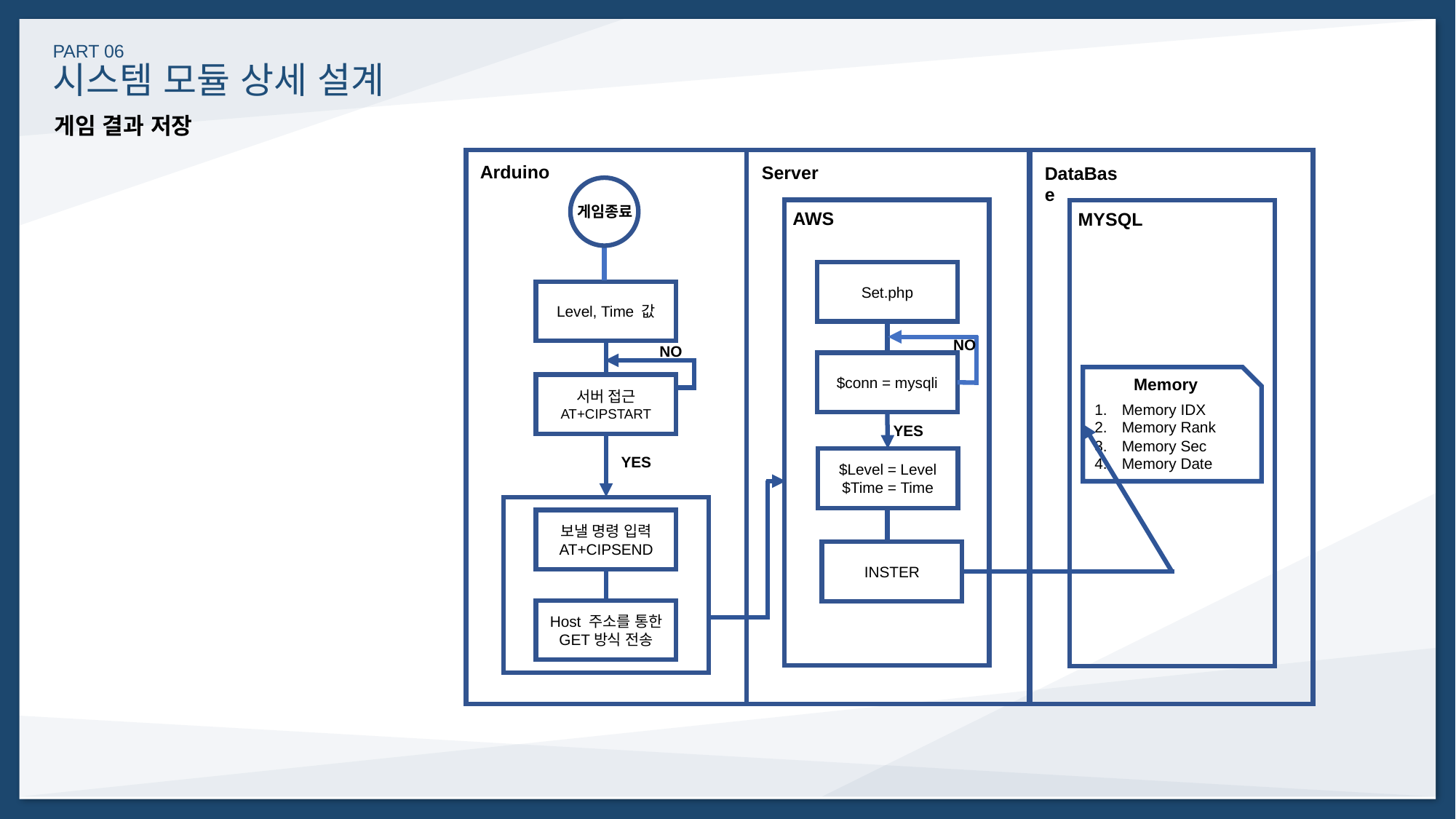

시스템 모듈 상세 설계

PART 06
게임 결과 저장

Arduino
Server
DataBase

게임종료

AWS
MYSQL
Set.php
Level, Time 값
NO
NO
$conn = mysqli

Memory
서버 접근
AT+CIPSTART
Memory IDX
Memory Rank
Memory Sec
Memory Date
YES
YES
$Level = Level
$Time = Time

보낼 명령 입력
AT+CIPSEND
INSTER
Host 주소를 통한
GET방식 전송